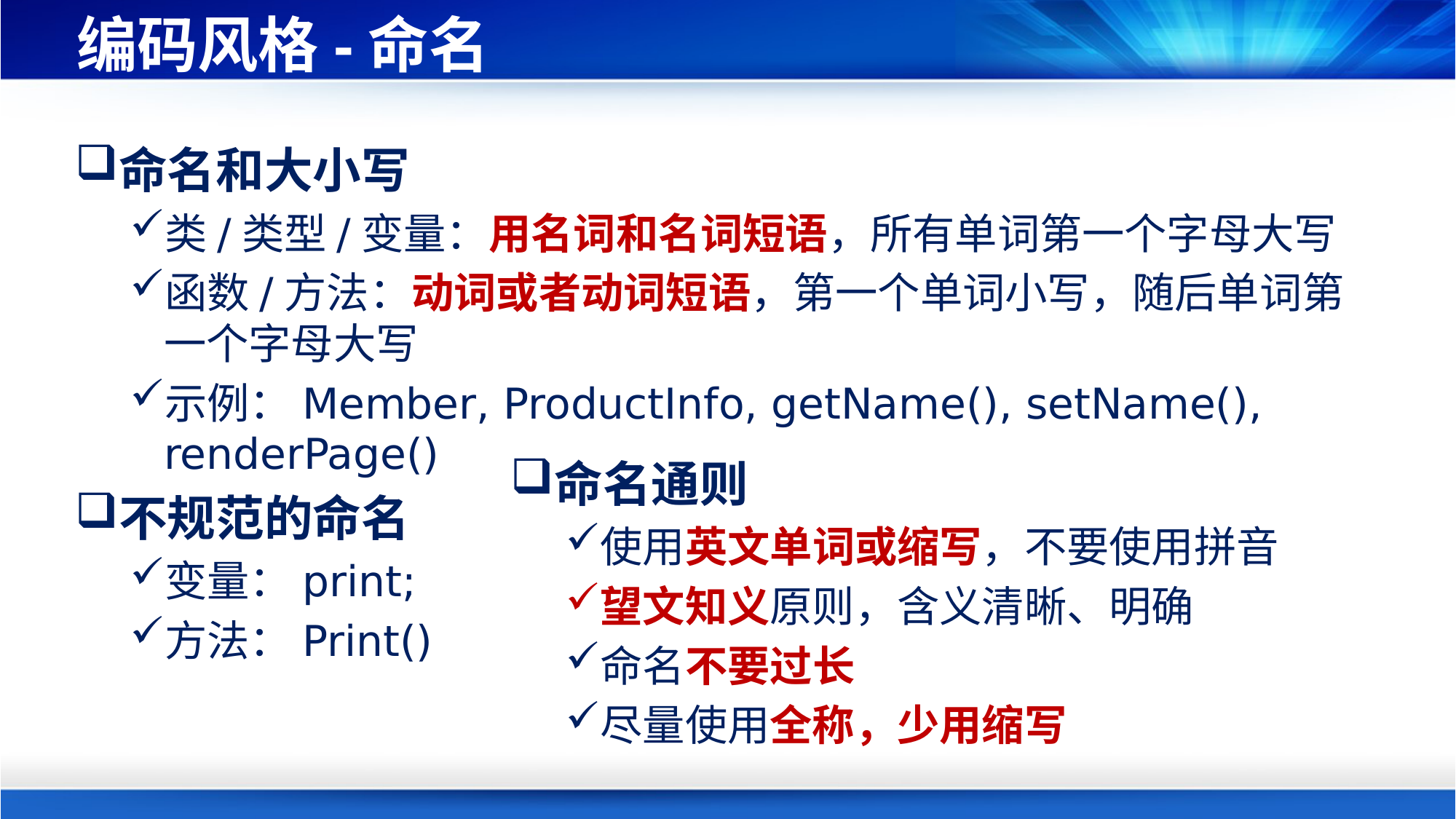

# 编码风格-命名
命名和大小写
类/类型/变量：用名词和名词短语，所有单词第一个字母大写
函数/方法：动词或者动词短语，第一个单词小写，随后单词第一个字母大写
示例：Member, ProductInfo, getName(), setName(), renderPage()
不规范的命名
变量：print;
方法：Print()
命名通则
使用英文单词或缩写，不要使用拼音
望文知义原则，含义清晰、明确
命名不要过长
尽量使用全称，少用缩写